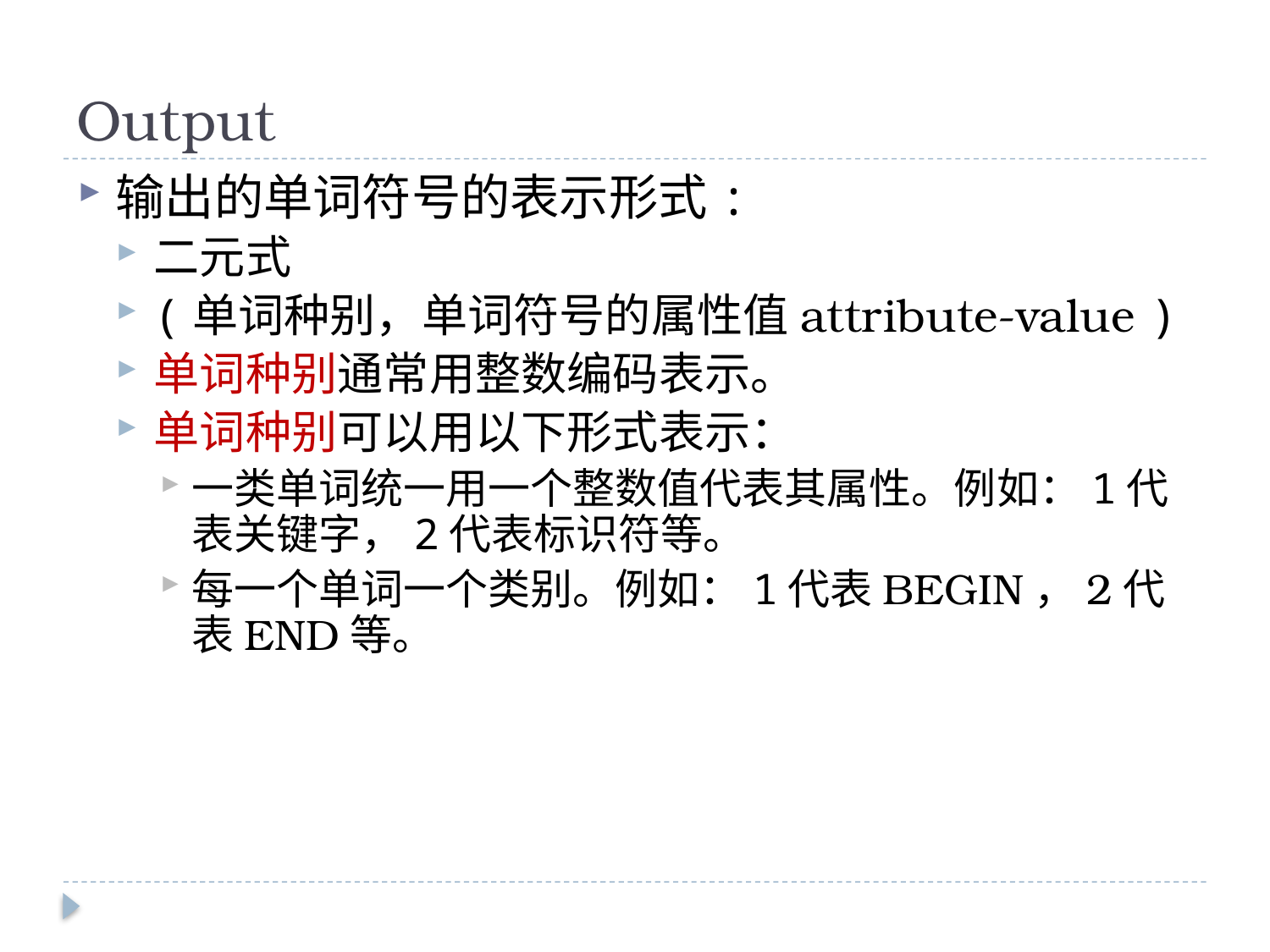

# Output
输出的单词符号的表示形式:
二元式
(单词种别，单词符号的属性值attribute-value )
单词种别通常用整数编码表示。
单词种别可以用以下形式表示：
一类单词统一用一个整数值代表其属性。例如：1代表关键字，2代表标识符等。
每一个单词一个类别。例如：1代表BEGIN，2代表END等。